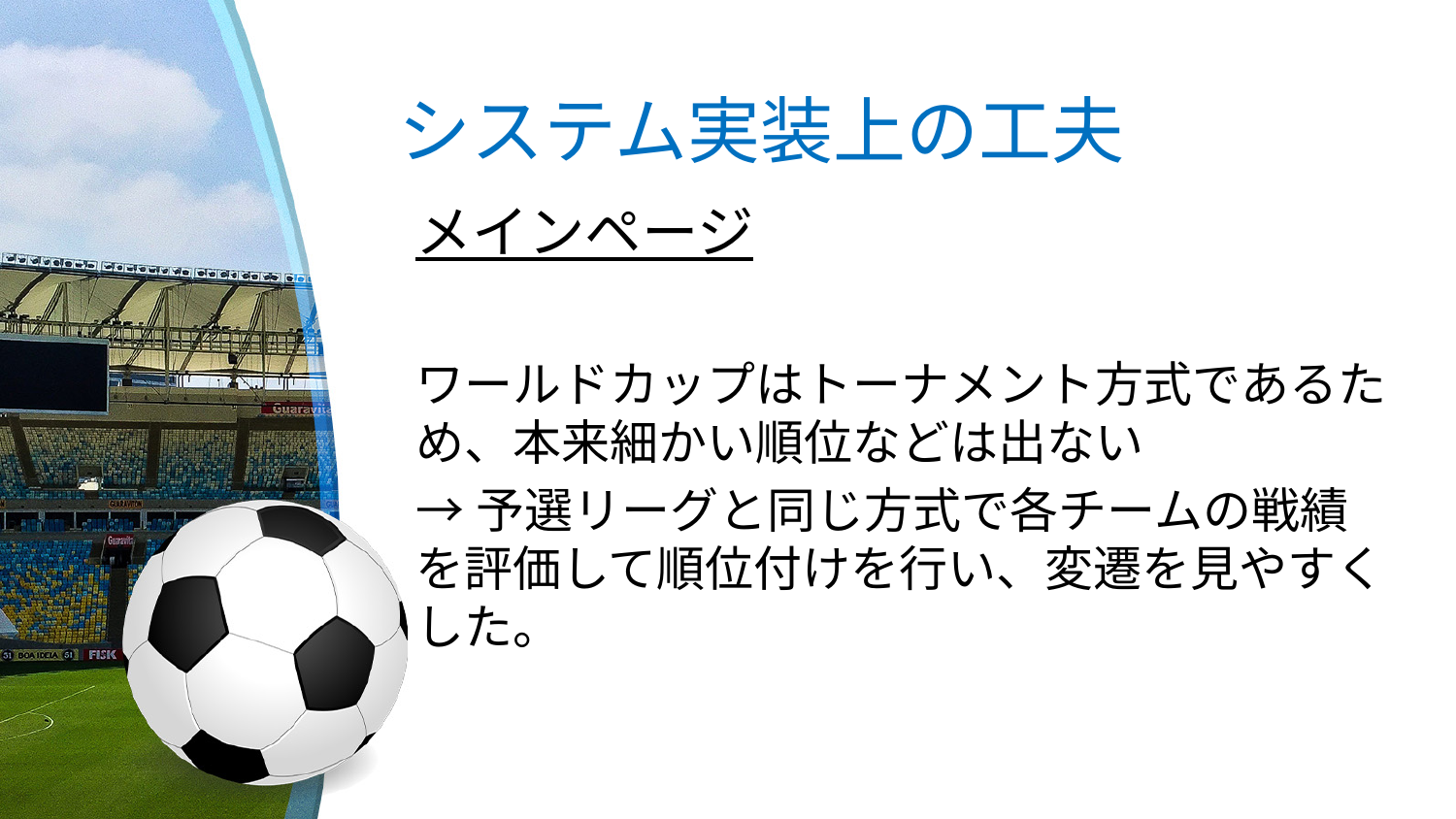

# システム実装上の工夫
メインページ

ワールドカップはトーナメント方式であるため、本来細かい順位などは出ない
→予選リーグと同じ方式で各チームの戦績を評価して順位付けを行い、変遷を見やすくした。